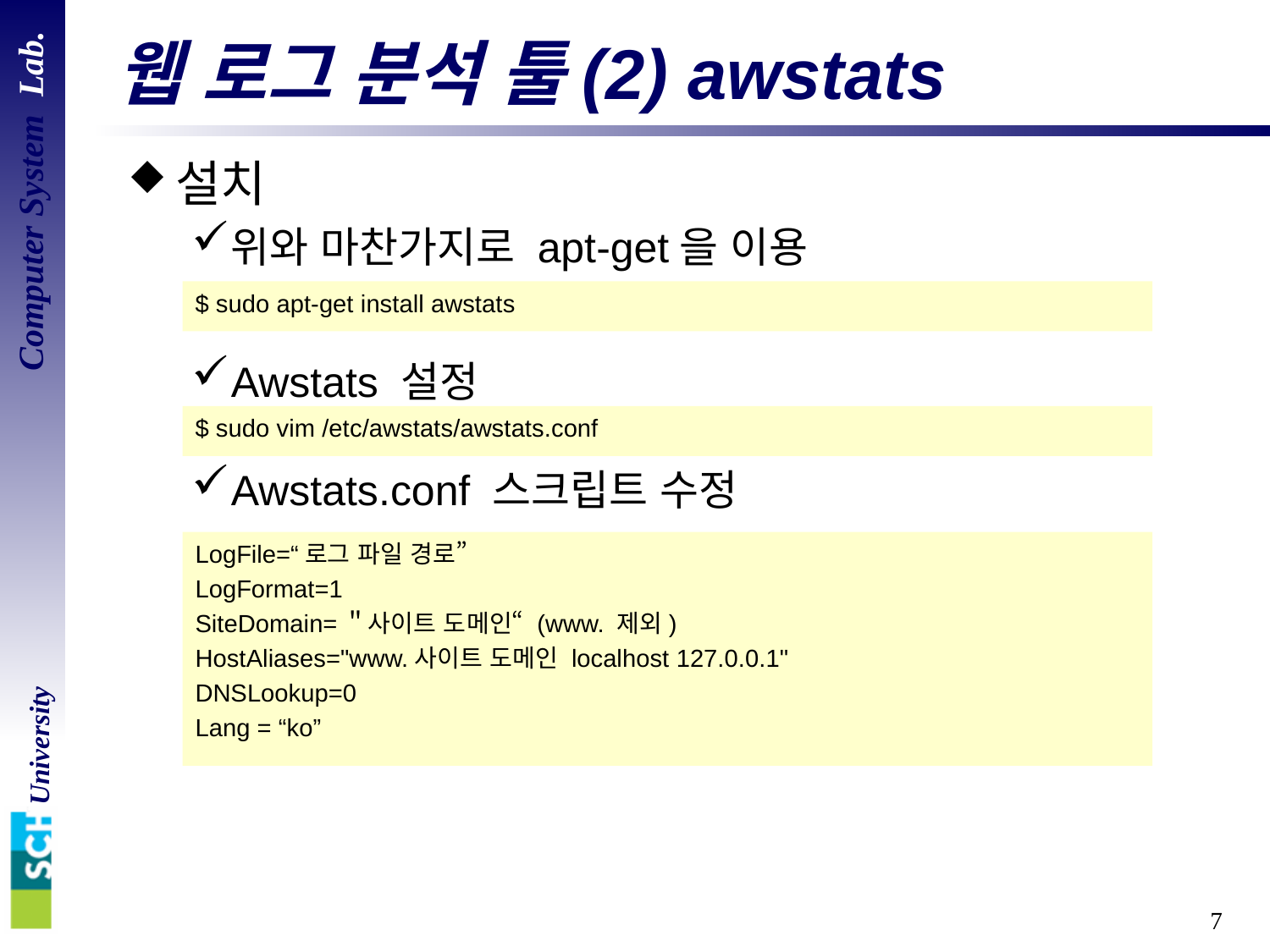

# 웹 로그 분석 툴(2) awstats
설치
위와 마찬가지로 apt-get을 이용

Awstats 설정

Awstats.conf 스크립트 수정

$ sudo apt-get install awstats
$ sudo vim /etc/awstats/awstats.conf
LogFile=“로그 파일 경로”
LogFormat=1
SiteDomain=＂사이트 도메인“ (www. 제외)
HostAliases="www.사이트 도메인 localhost 127.0.0.1"
DNSLookup=0
Lang = “ko”